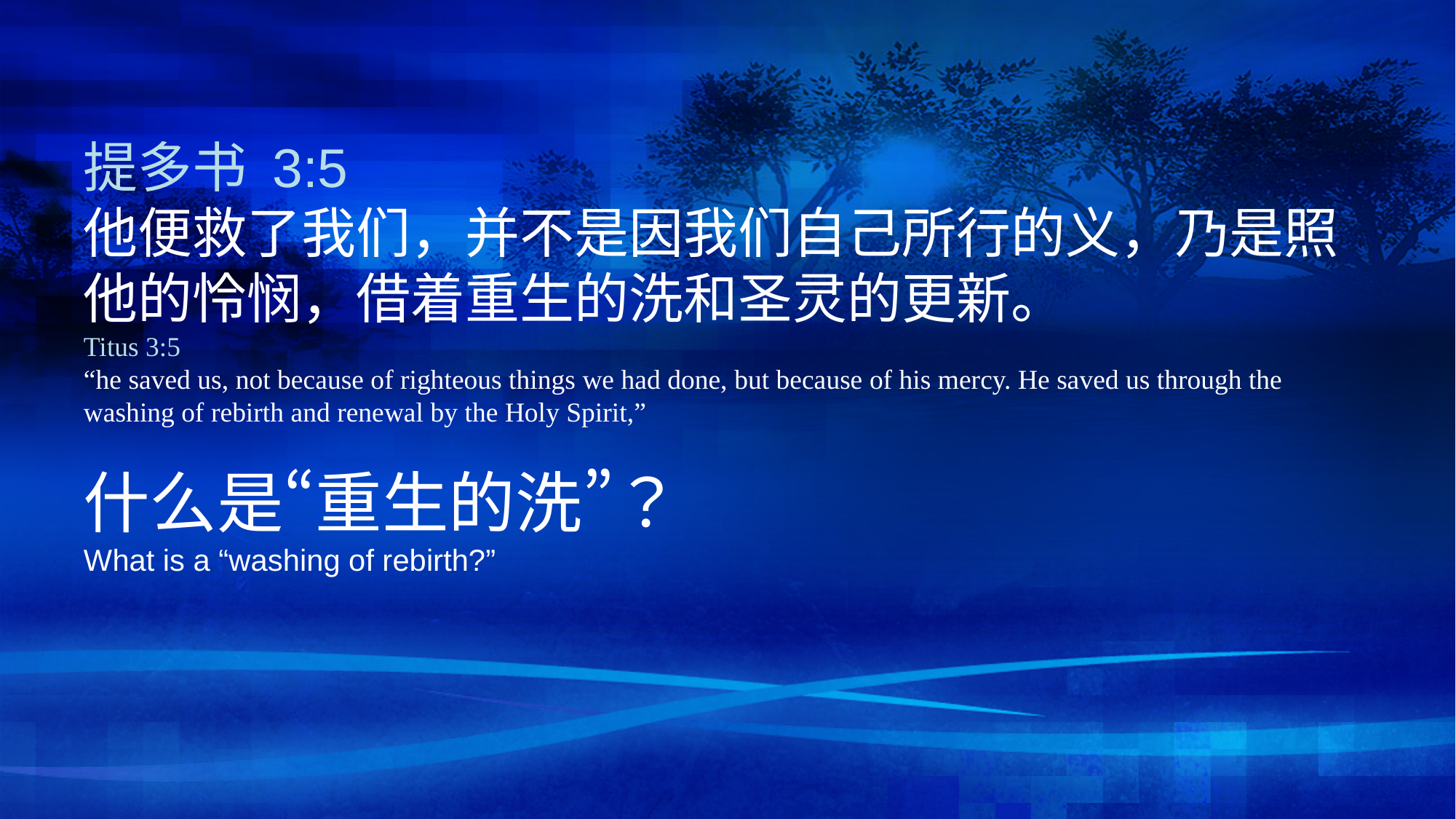

提多书 3:5
他便救了我们，并不是因我们自己所行的义，乃是照他的怜悯，借着重生的洗和圣灵的更新。
Titus 3:5
“he saved us, not because of righteous things we had done, but because of his mercy. He saved us through the washing of rebirth and renewal by the Holy Spirit,”

什么是“重生的洗”？
What is a “washing of rebirth?”